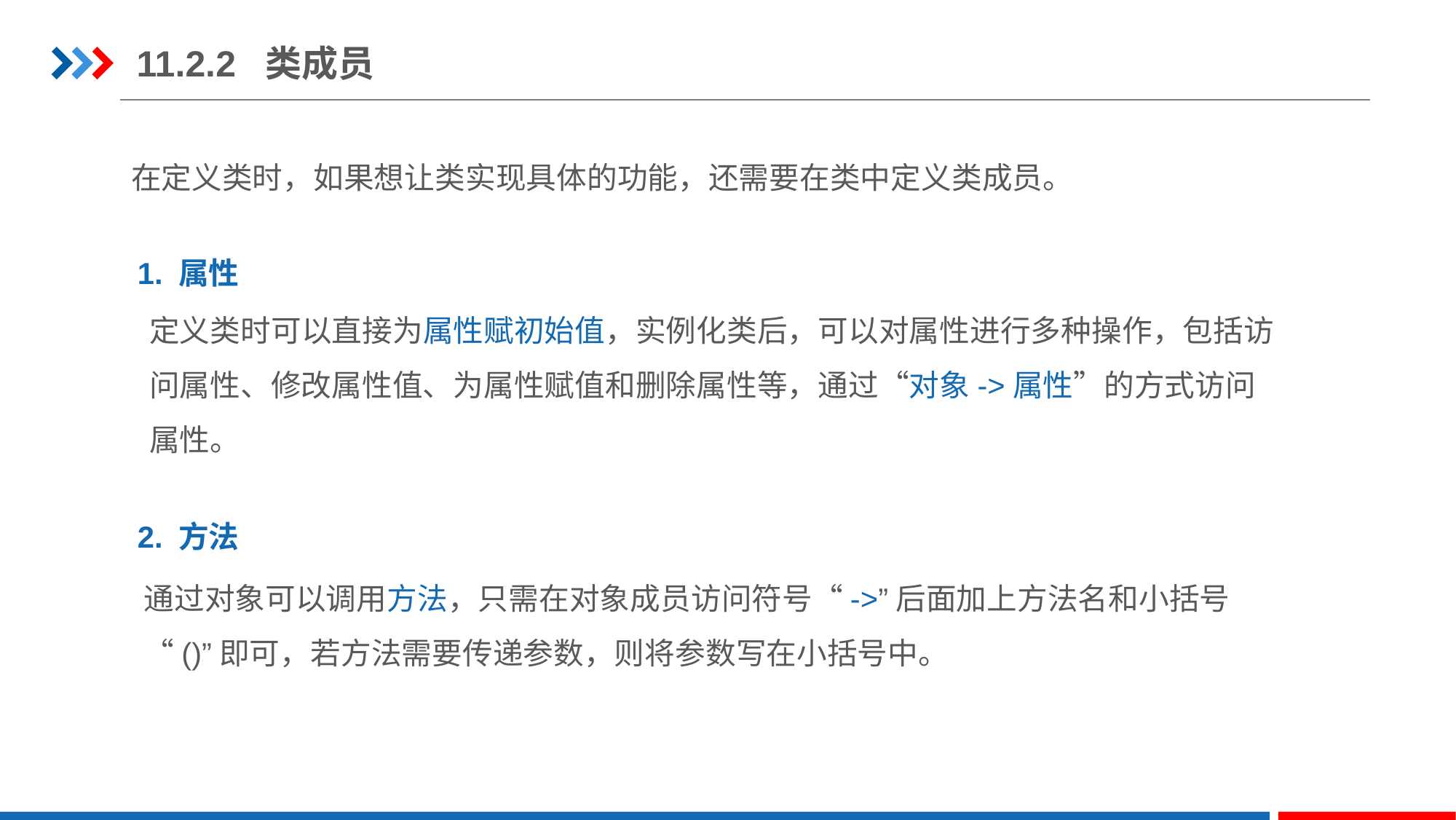

11.2.2  类成员
在定义类时，如果想让类实现具体的功能，还需要在类中定义类成员。
1. 属性

2. 方法

定义类时可以直接为属性赋初始值，实例化类后，可以对属性进行多种操作，包括访问属性、修改属性值、为属性赋值和删除属性等，通过“对象->属性”的方式访问属性。
通过对象可以调用方法，只需在对象成员访问符号“->”后面加上方法名和小括号“()”即可，若方法需要传递参数，则将参数写在小括号中。